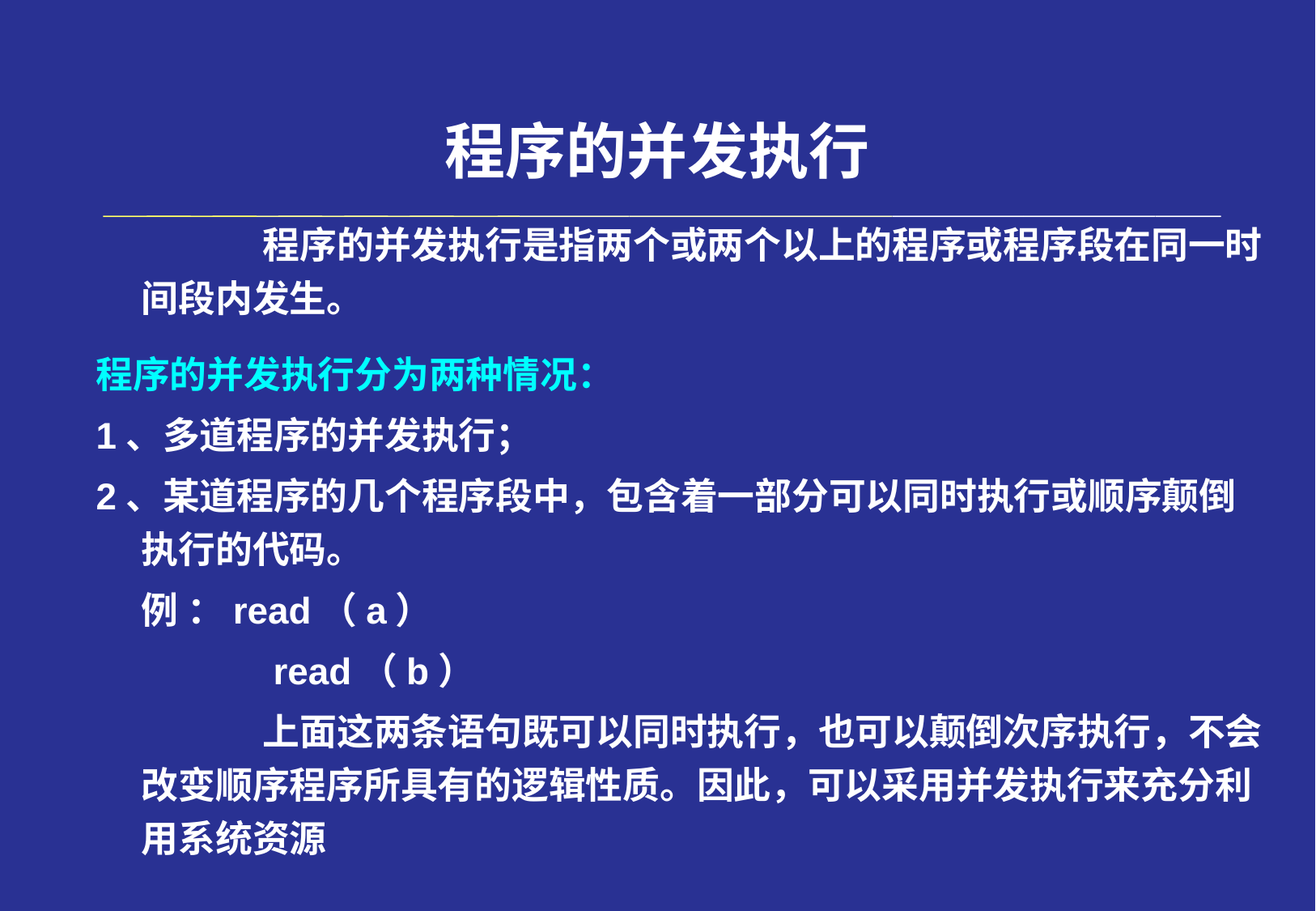

# 程序的并发执行
		程序的并发执行是指两个或两个以上的程序或程序段在同一时间段内发生。
程序的并发执行分为两种情况：
1、多道程序的并发执行；
2、某道程序的几个程序段中，包含着一部分可以同时执行或顺序颠倒执行的代码。
	例 ：read（a）
		 read（b）
      	上面这两条语句既可以同时执行，也可以颠倒次序执行，不会改变顺序程序所具有的逻辑性质。因此，可以采用并发执行来充分利用系统资源